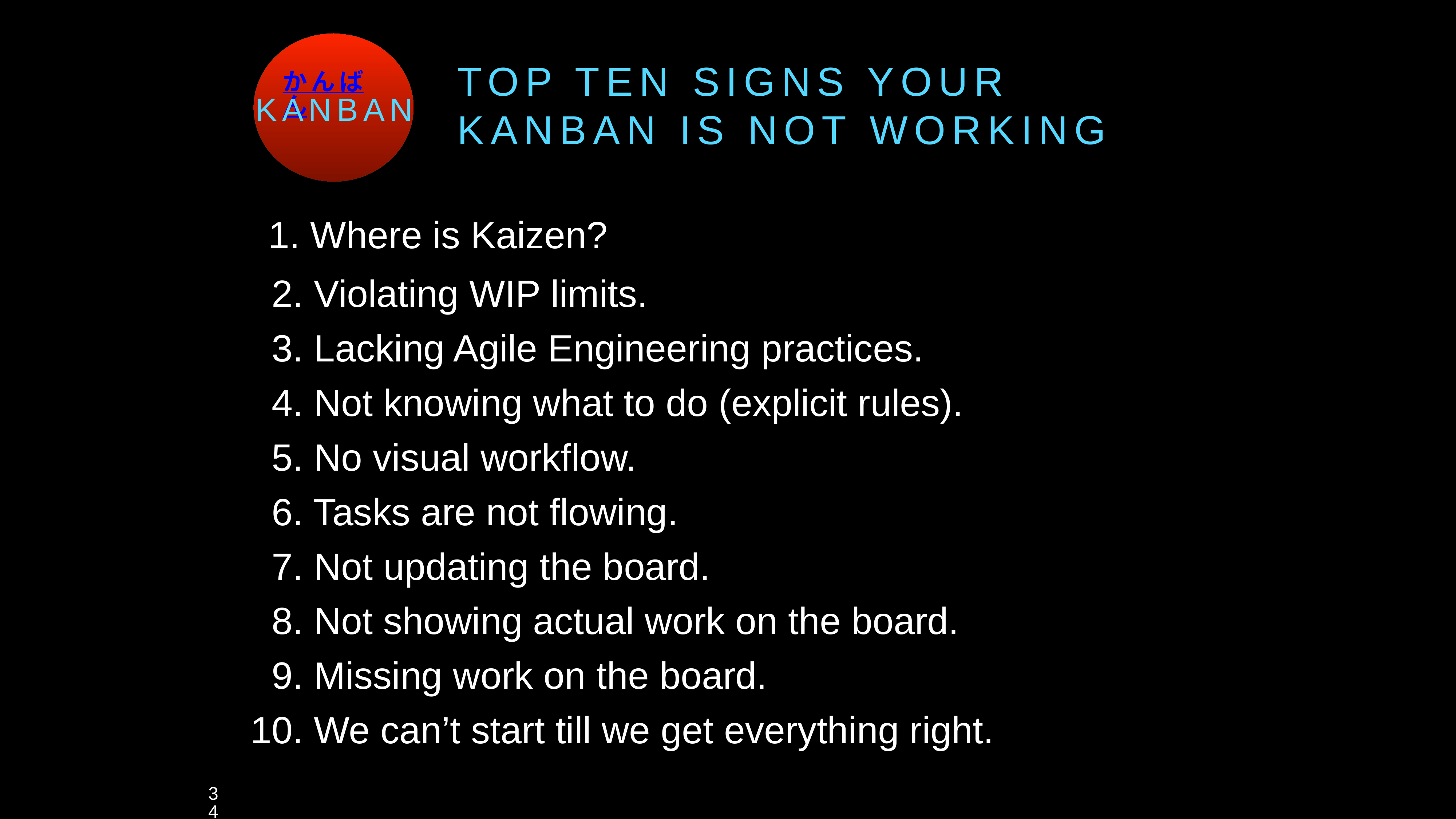

かんばん
KanBAn
# Top TEN SIGNS YOUR KANBAN IS not Working
1. Where is Kaizen?
2. Violating WIP limits.
3. Lacking Agile Engineering practices.
4. Not knowing what to do (explicit rules).
5. No visual workflow.
6. Tasks are not flowing.
7. Not updating the board.
8. Not showing actual work on the board.
9. Missing work on the board.
10. We can’t start till we get everything right.
34